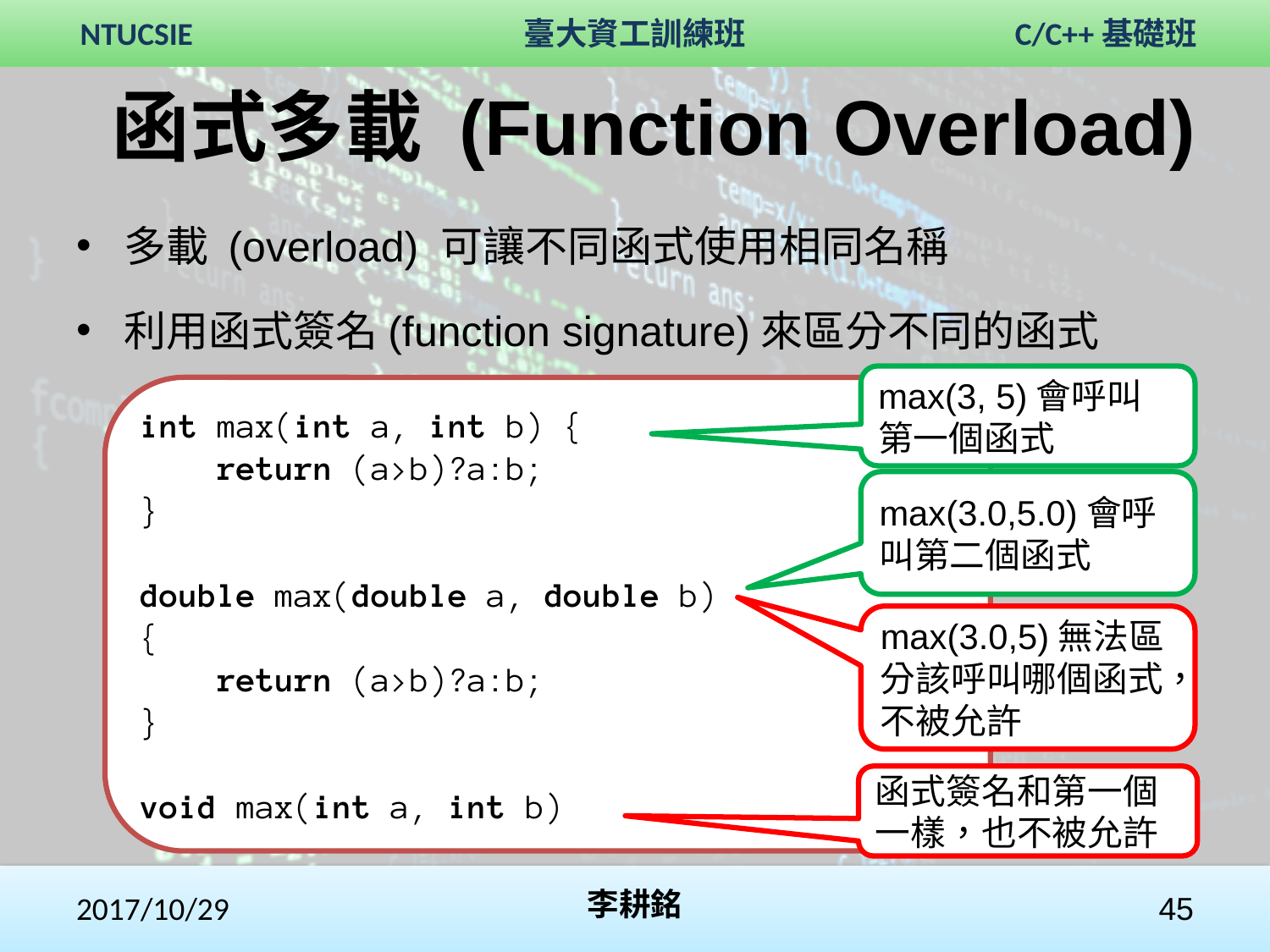

# 函式多載 (Function Overload)
多載 (overload) 可讓不同函式使用相同名稱
利用函式簽名(function signature)來區分不同的函式
max(3, 5)會呼叫
第一個函式
int max(int a, int b) {
    return (a>b)?a:b;
}

double max(double a, double b)
{
    return (a>b)?a:b;
}

void max(int a, int b)
max(3.0,5.0)會呼叫第二個函式
max(3.0,5)無法區分該呼叫哪個函式，不被允許
函式簽名和第一個一樣，也不被允許
2017/10/29
李耕銘
45